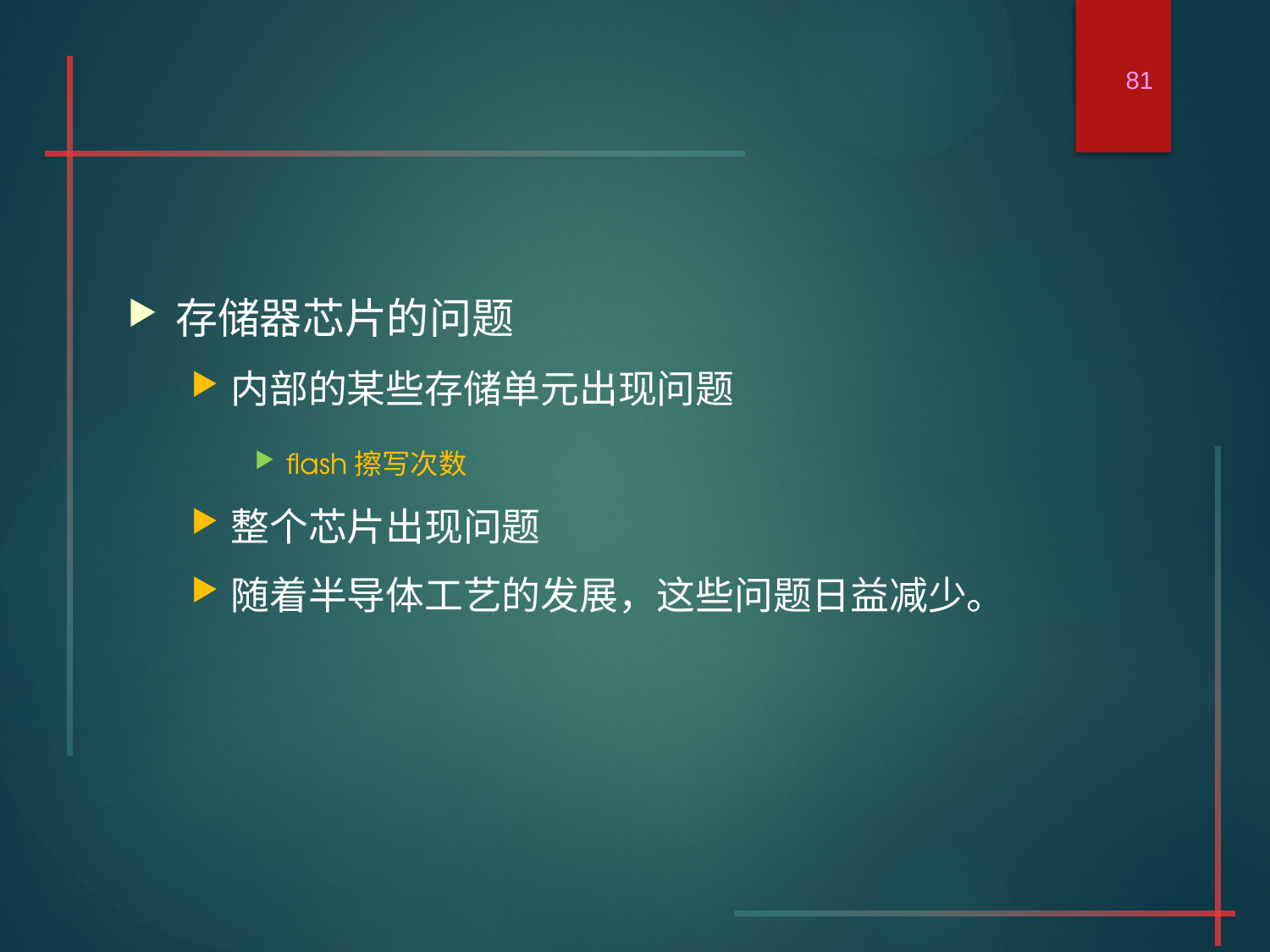

81
存储器芯片的问题
内部的某些存储单元出现问题
flash擦写次数
整个芯片出现问题
随着半导体工艺的发展，这些问题日益减少。